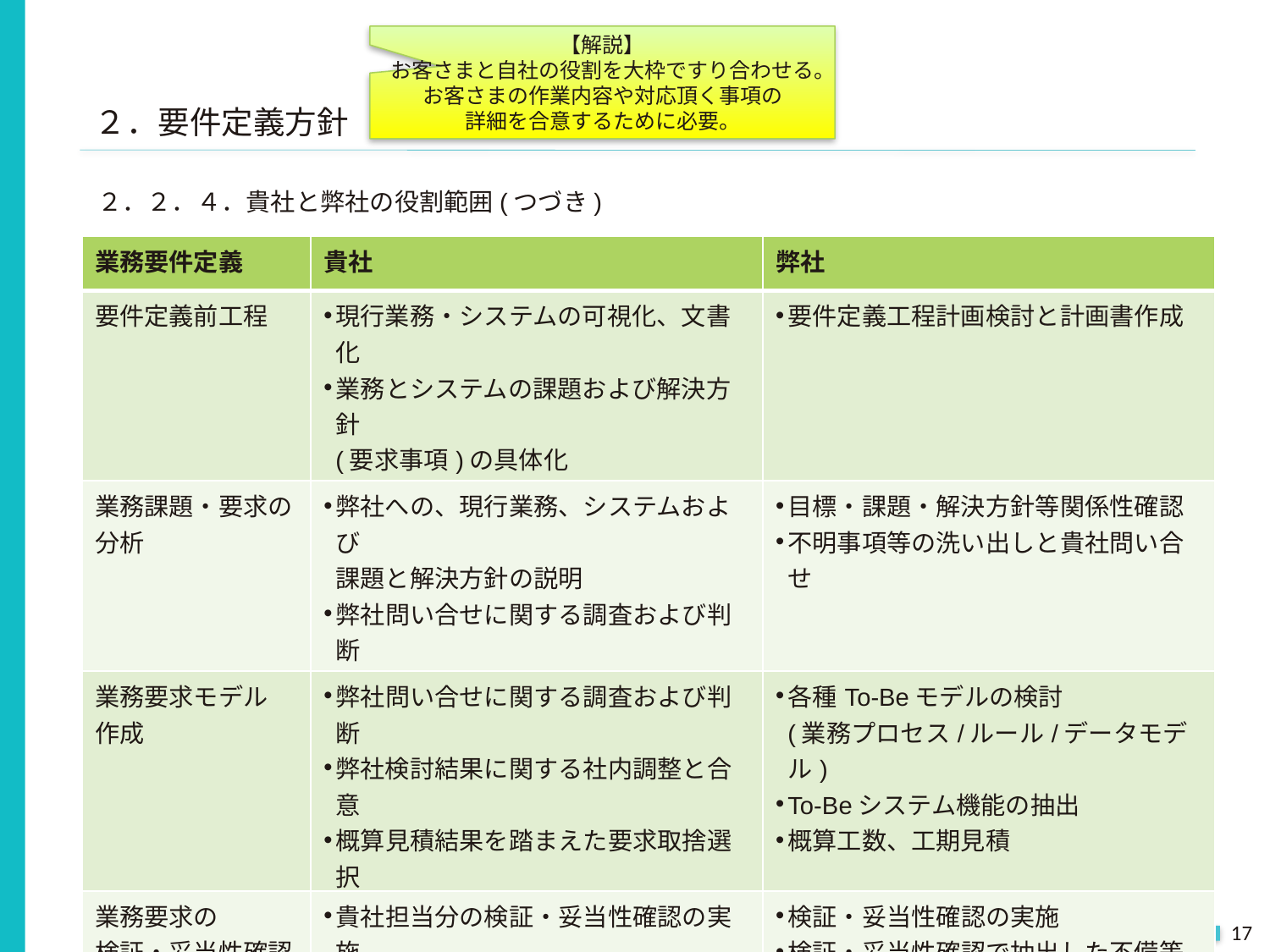

【解説】
お客さまと自社の役割を大枠ですり合わせる。
お客さまの作業内容や対応頂く事項の
詳細を合意するために必要。
２．要件定義方針
　　２．２．４．貴社と弊社の役割範囲(つづき)
| 業務要件定義 | 貴社 | 弊社 |
| --- | --- | --- |
| 要件定義前工程 | 現行業務・システムの可視化、文書化 業務とシステムの課題および解決方針 (要求事項)の具体化 要件定義計画の確認と合意、承認 | 要件定義工程計画検討と計画書作成 |
| 業務課題・要求の 分析 | 弊社への、現行業務、システムおよび 課題と解決方針の説明 弊社問い合せに関する調査および判断 | 目標・課題・解決方針等関係性確認 不明事項等の洗い出しと貴社問い合せ |
| 業務要求モデル 作成 | 弊社問い合せに関する調査および判断 弊社検討結果に関する社内調整と合意 概算見積結果を踏まえた要求取捨選択 | 各種To-Beモデルの検討 (業務プロセス/ルール/データモデル) To-Beシステム機能の抽出 概算工数、工期見積 |
| 業務要求の 検証・妥当性確認 | 貴社担当分の検証・妥当性確認の実施 不備対応内容に対する社内調整と合意 | 検証・妥当性確認の実施 検証・妥当性確認で抽出した不備等の 分析、対応実施(各モデル修正) |
| 業務要件定義書の 合意・承認 | 業務要件全体の確認および合意、承認 | 業務要件説明 |
17